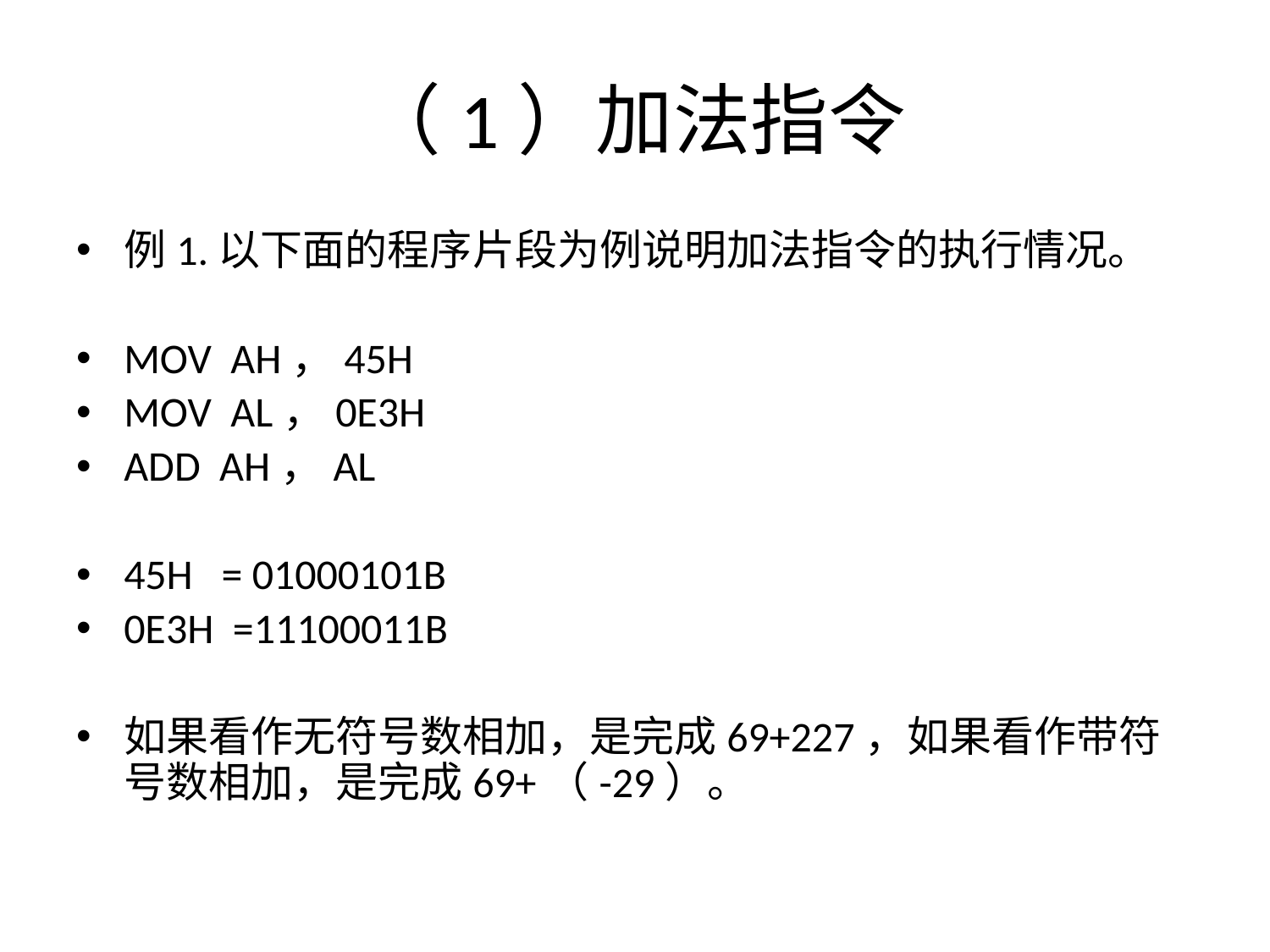

# （1）加法指令
例1.以下面的程序片段为例说明加法指令的执行情况。

MOV  AH，45H
MOV  AL，0E3H
ADD  AH，AL

45H   = 01000101B
0E3H  =11100011B

如果看作无符号数相加，是完成69+227，如果看作带符号数相加，是完成69+（-29）。